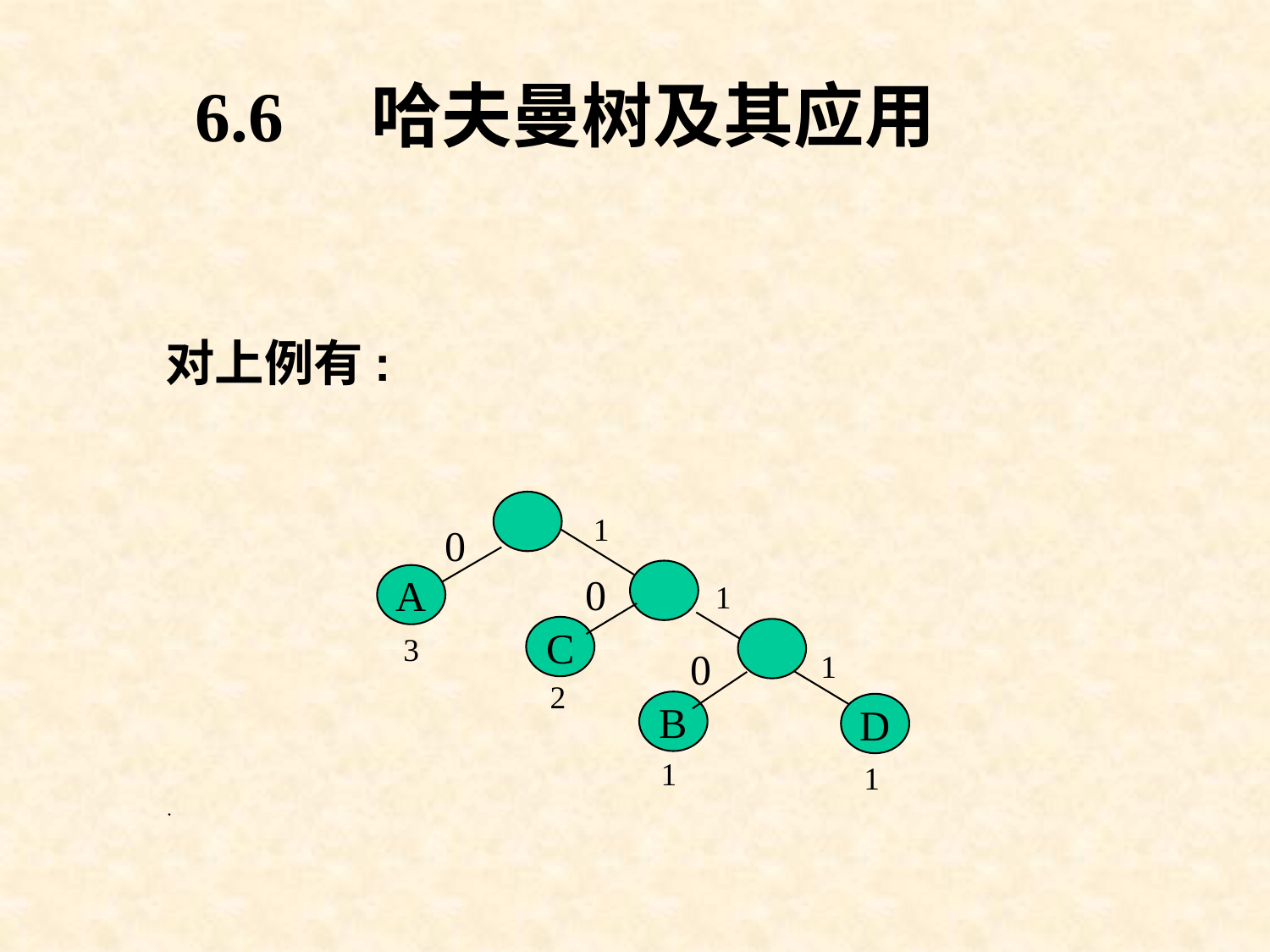

6.6　哈夫曼树及其应用
对上例有:

C

B
D
1
1
2

A
3
1

0
0
0
1
1